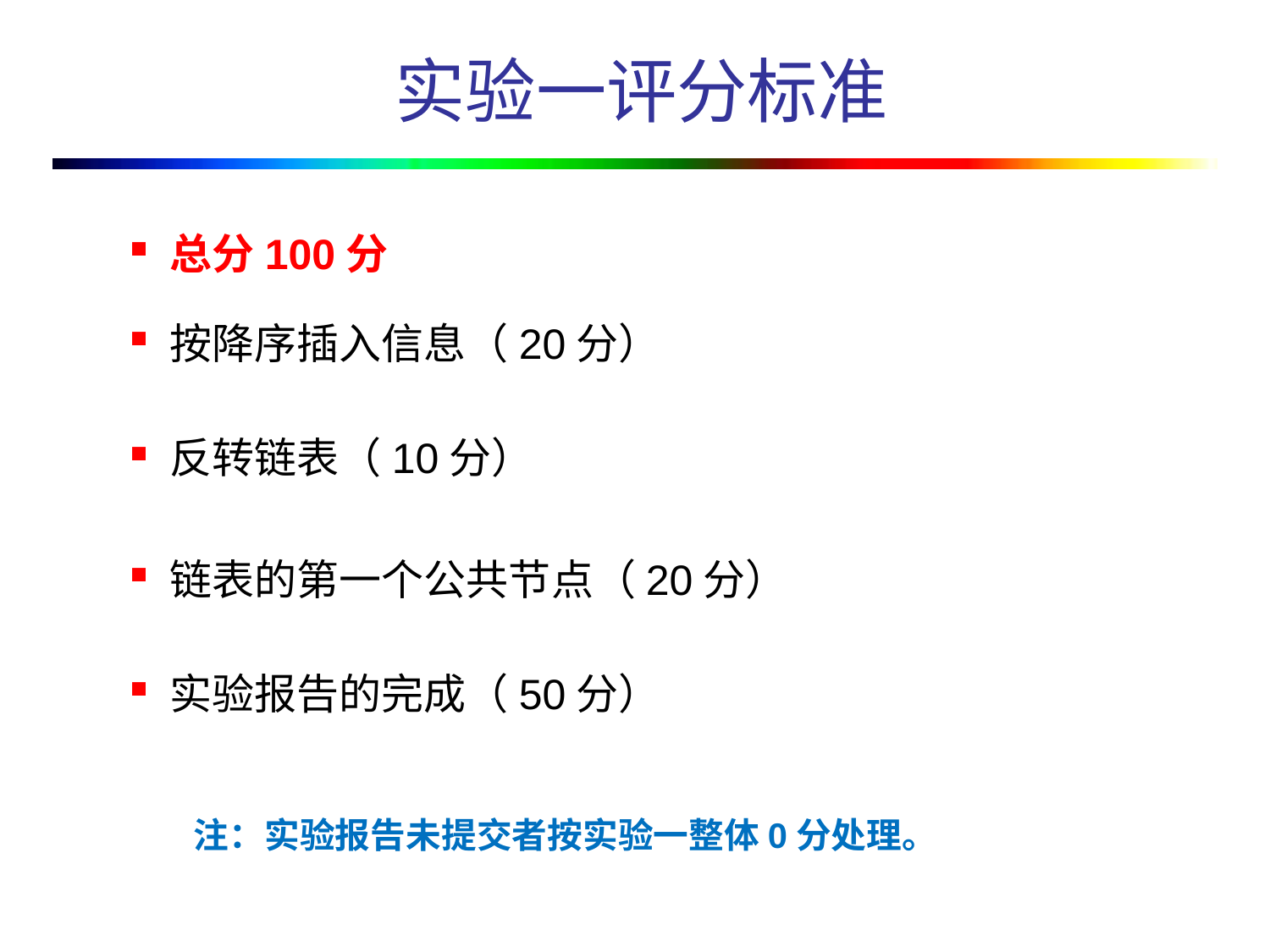

# 实验一评分标准

总分100分

按降序插入信息（20分）

反转链表（10分）

链表的第一个公共节点（20分）

实验报告的完成（50分）

注：实验报告未提交者按实验一整体0分处理。